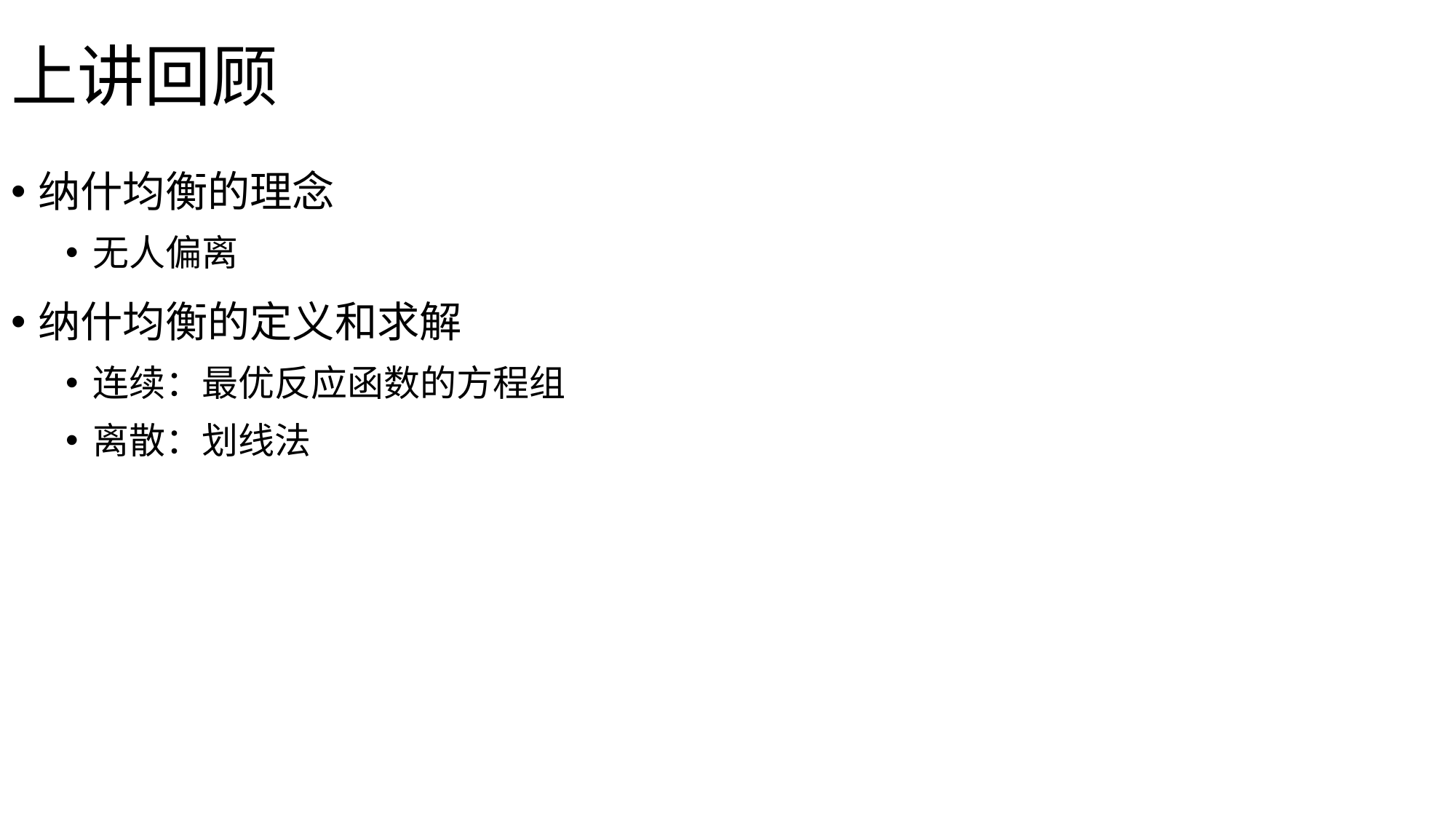

# 上讲回顾
纳什均衡的理念
无人偏离
纳什均衡的定义和求解
连续：最优反应函数的方程组
离散：划线法